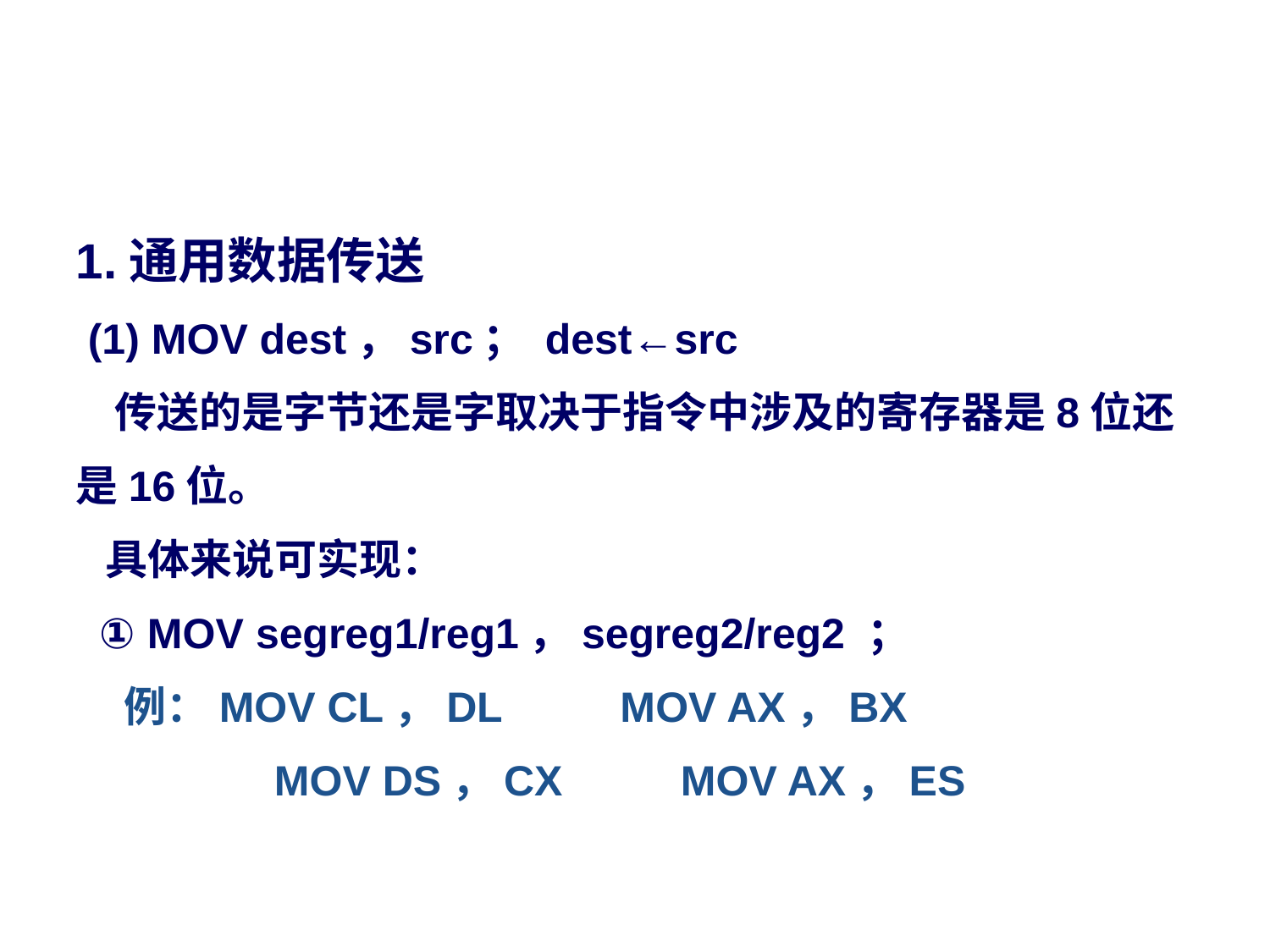

#
1.通用数据传送
 (1) MOV dest，src； dest←src
   传送的是字节还是字取决于指令中涉及的寄存器是8位还
是16位。
  具体来说可实现：
  ① MOV segreg1/reg1，segreg2/reg2 ；
    例：MOV CL，DL          MOV AX，BX
		  MOV DS，CX          MOV AX，ES